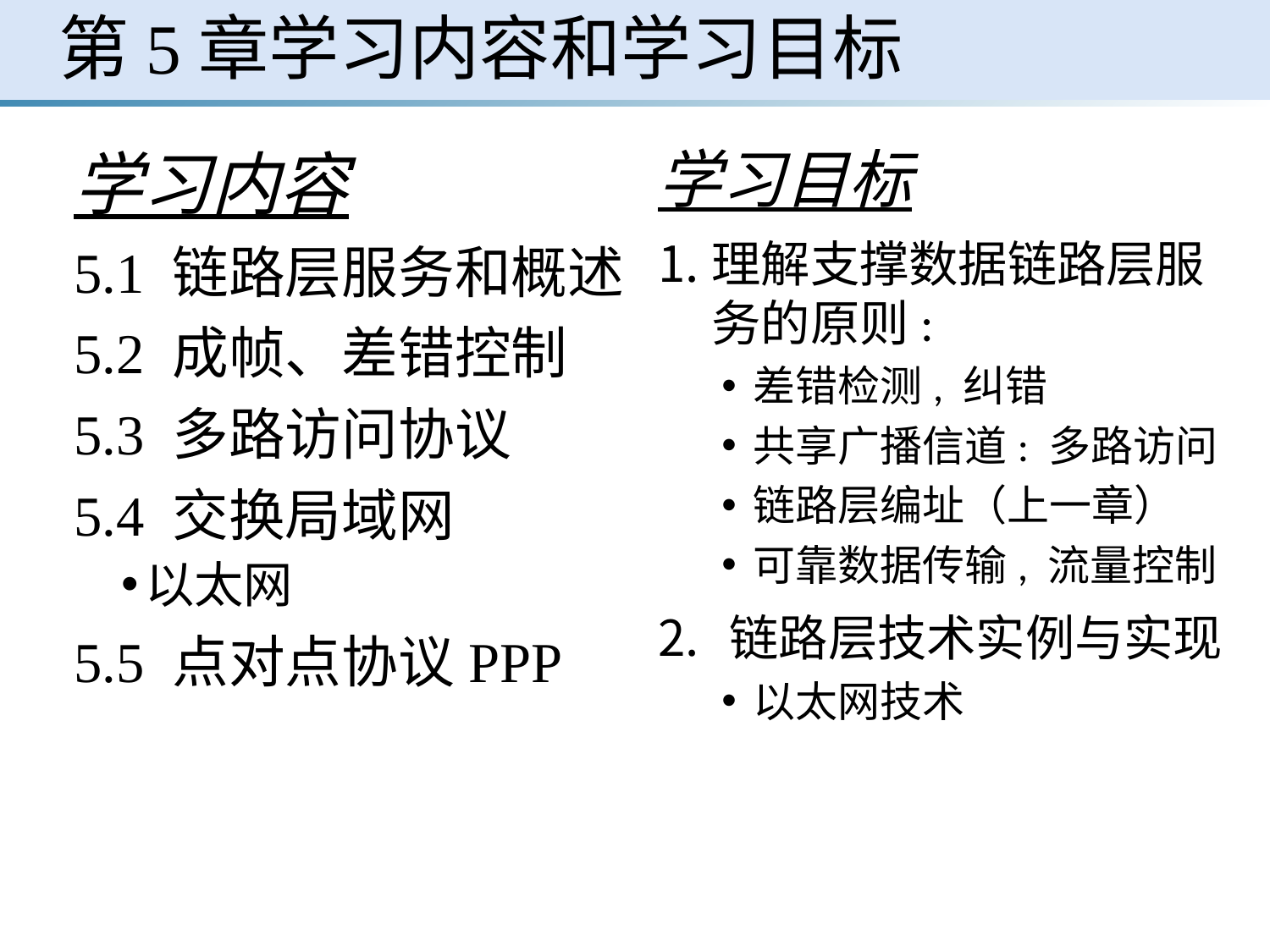

# 第5章学习内容和学习目标
学习内容
5.1 链路层服务和概述
5.2 成帧、差错控制
5.3 多路访问协议
5.4 交换局域网
以太网
5.5 点对点协议PPP

学习目标
理解支撑数据链路层服务的原则:
差错检测, 纠错
共享广播信道: 多路访问
链路层编址（上一章）
可靠数据传输, 流量控制
链路层技术实例与实现
以太网技术